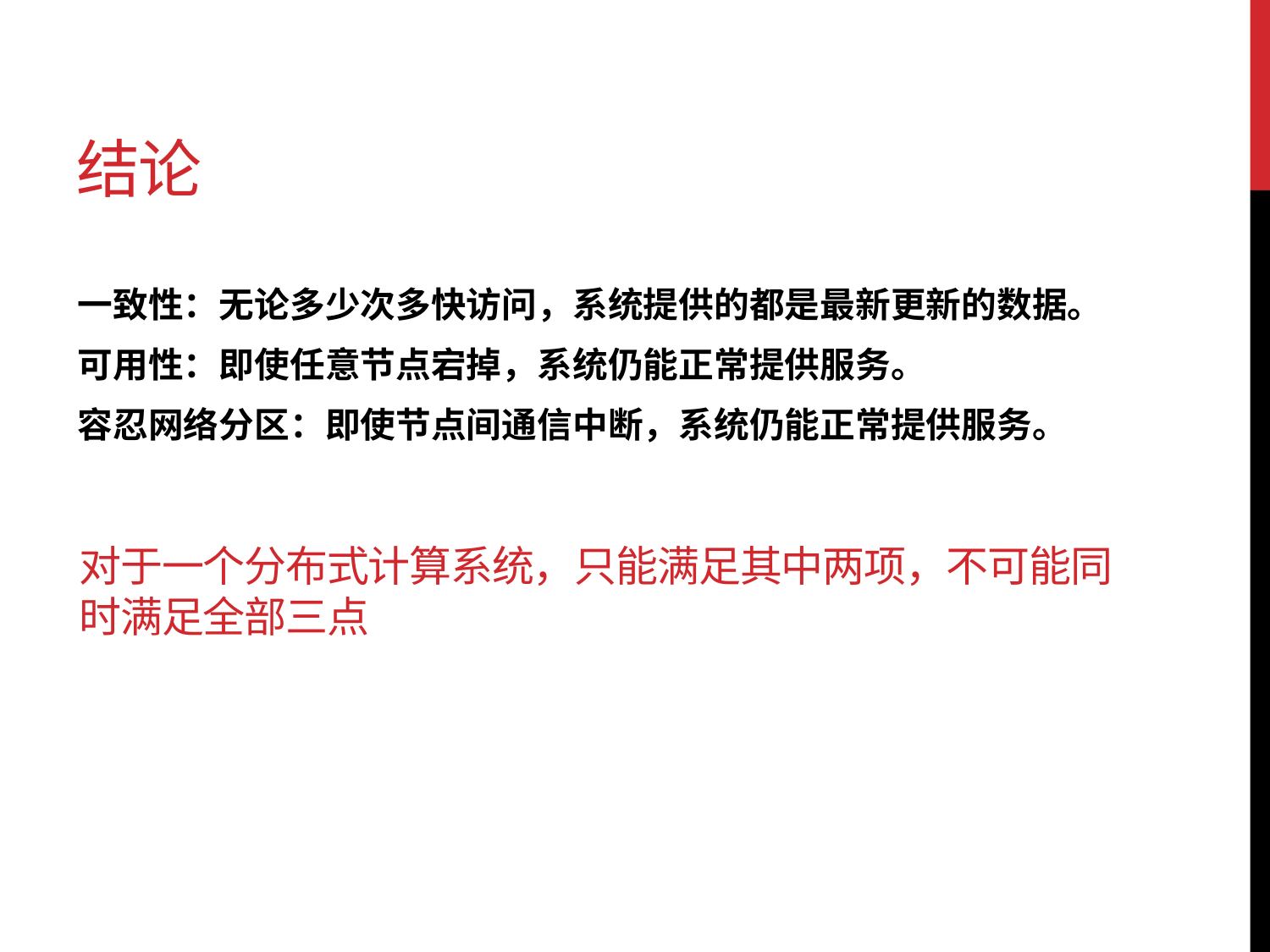

# 结论
一致性：无论多少次多快访问，系统提供的都是最新更新的数据。
可用性：即使任意节点宕掉，系统仍能正常提供服务。
容忍网络分区：即使节点间通信中断，系统仍能正常提供服务。
对于一个分布式计算系统，只能满足其中两项，不可能同时满足全部三点